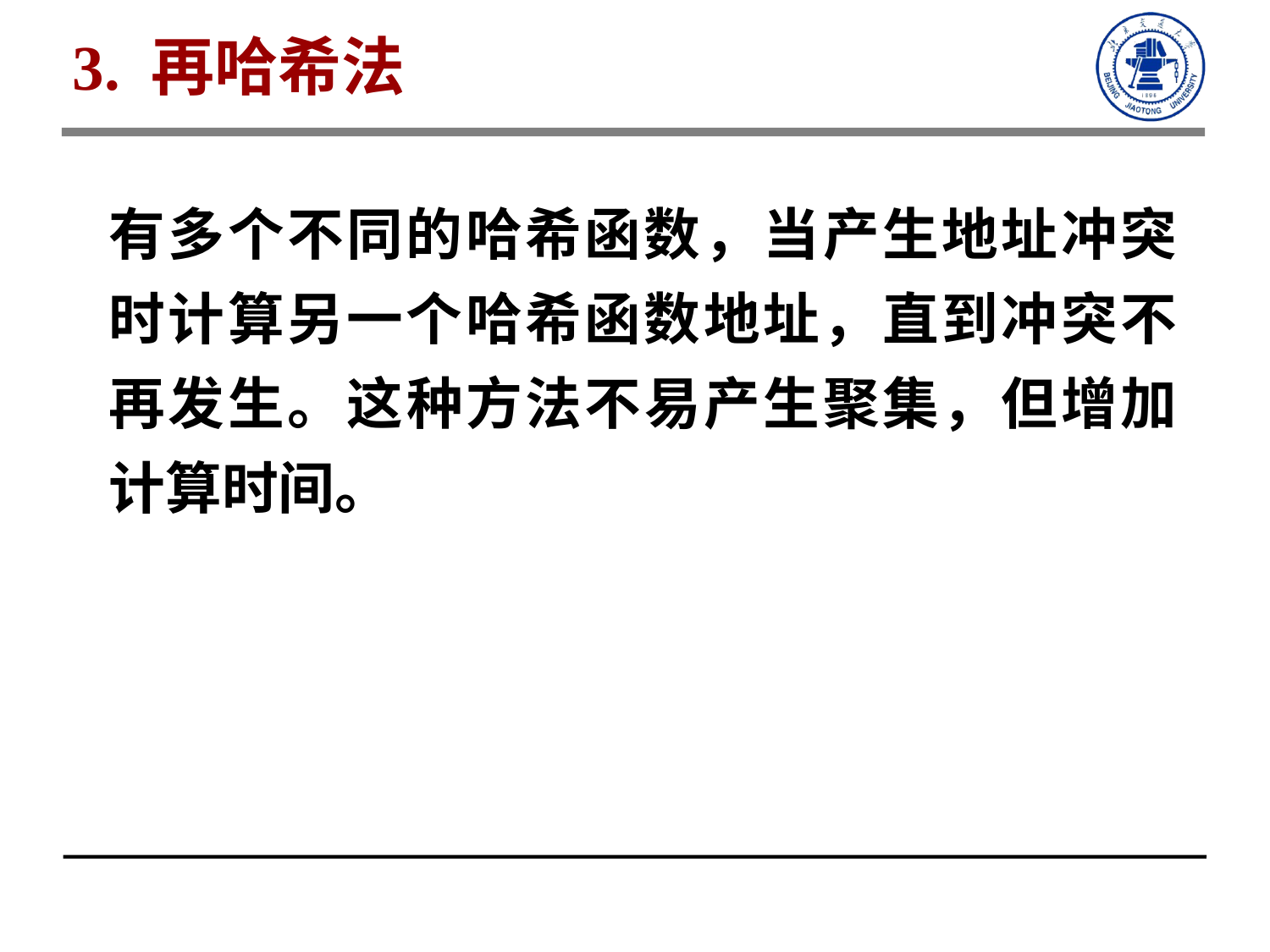

3. 再哈希法

有多个不同的哈希函数，当产生地址冲突时计算另一个哈希函数地址，直到冲突不再发生。这种方法不易产生聚集，但增加计算时间。